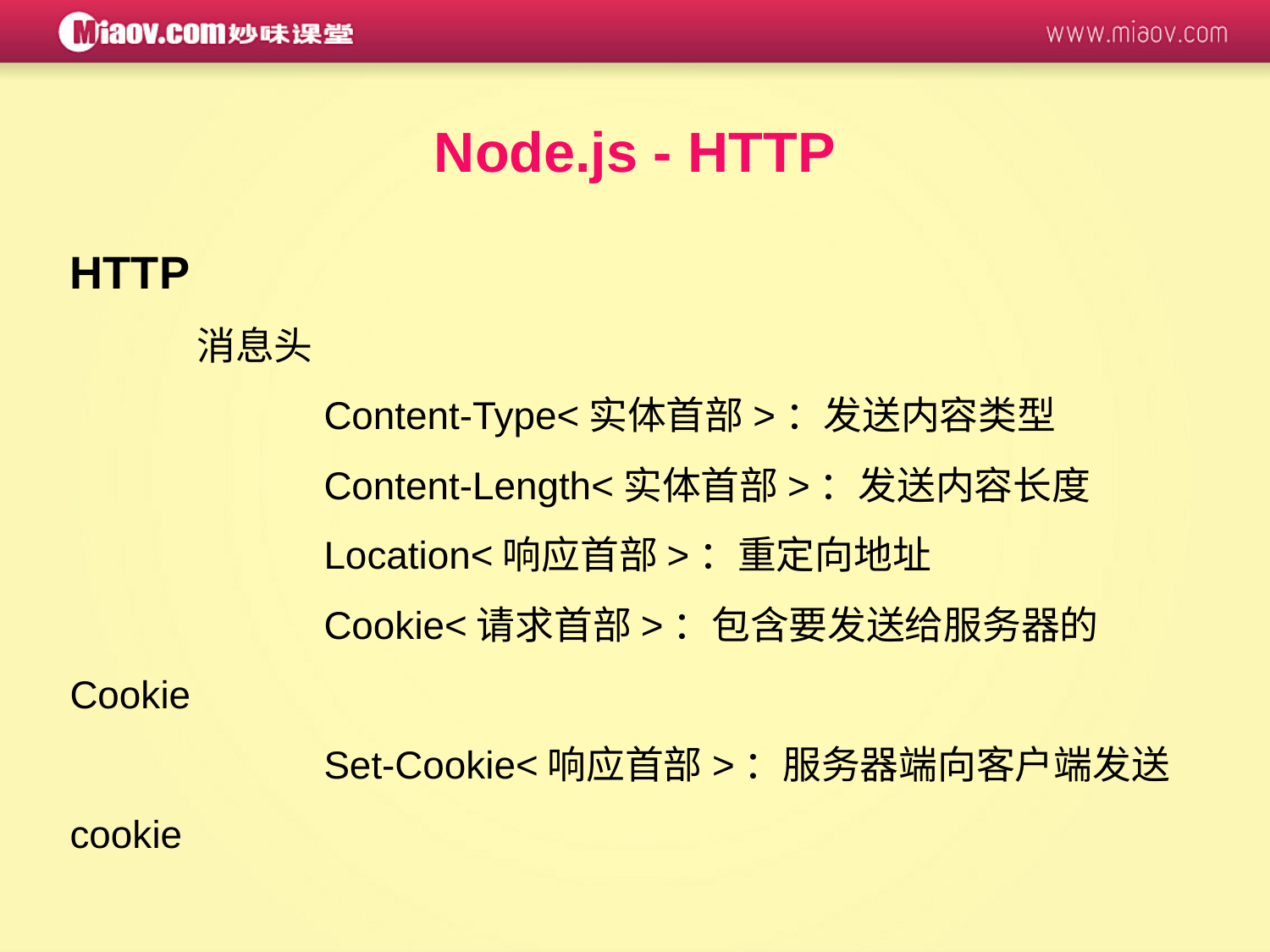

Node.js - HTTP
HTTP
	消息头
		Content-Type<实体首部>：发送内容类型
		Content-Length<实体首部>：发送内容长度
		Location<响应首部>：重定向地址
		Cookie<请求首部>：包含要发送给服务器的Cookie
		Set-Cookie<响应首部>：服务器端向客户端发送 cookie